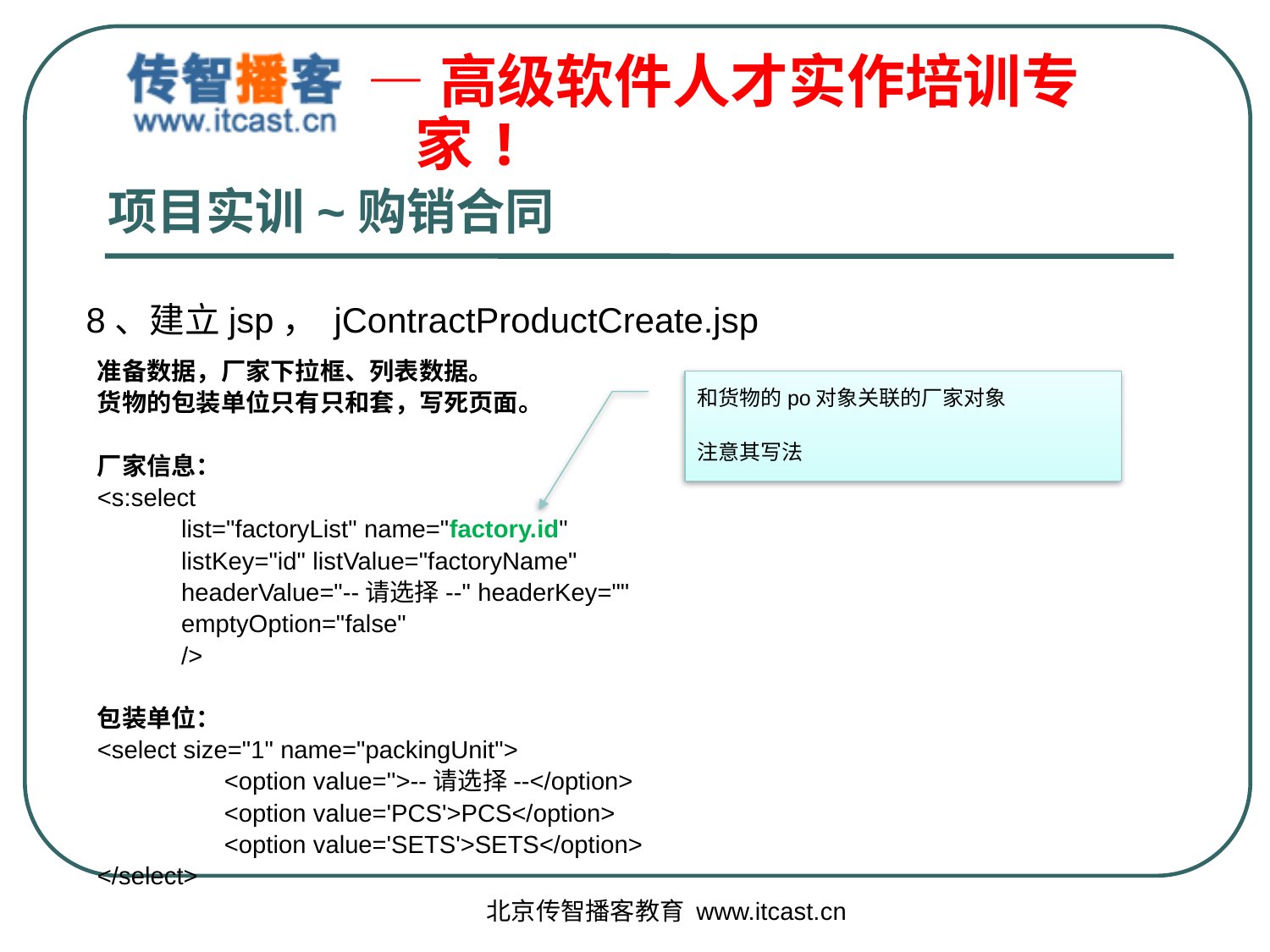

# 项目实训~购销合同
8、建立jsp， jContractProductCreate.jsp
准备数据，厂家下拉框、列表数据。
货物的包装单位只有只和套，写死页面。

厂家信息：
<s:select
            list="factoryList" name="factory.id"
            listKey="id" listValue="factoryName"
            headerValue="--请选择--" headerKey=""
            emptyOption="false"
            />

包装单位：
<select size="1" name="packingUnit">
	<option value=''>--请选择--</option>
	<option value='PCS'>PCS</option>
	<option value='SETS'>SETS</option>
</select>
和货物的po对象关联的厂家对象

注意其写法
北京传智播客教育 www.itcast.cn